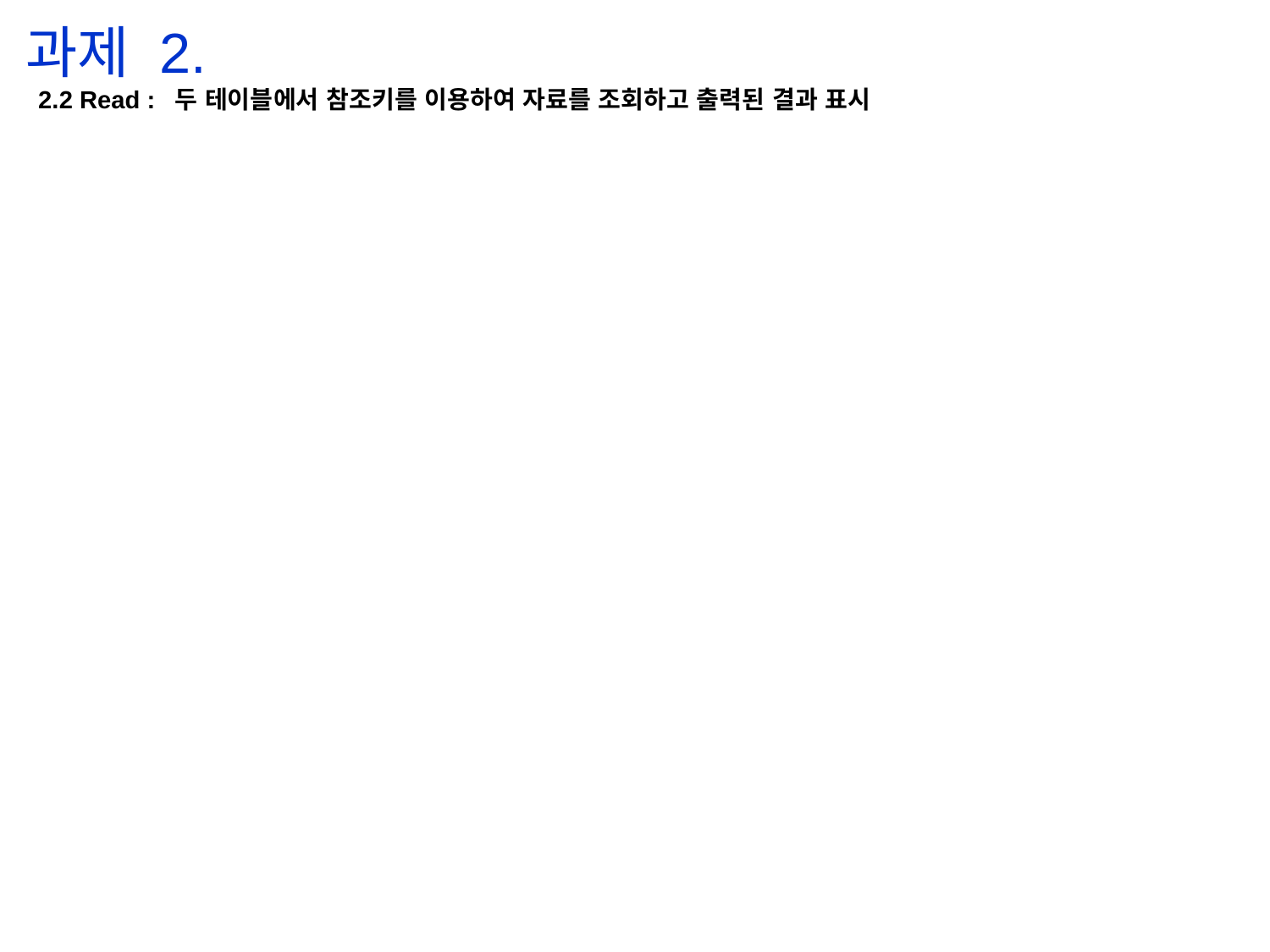

과제 2.
2.2 Read :  두 테이블에서 참조키를 이용하여 자료를 조회하고 출력된 결과 표시